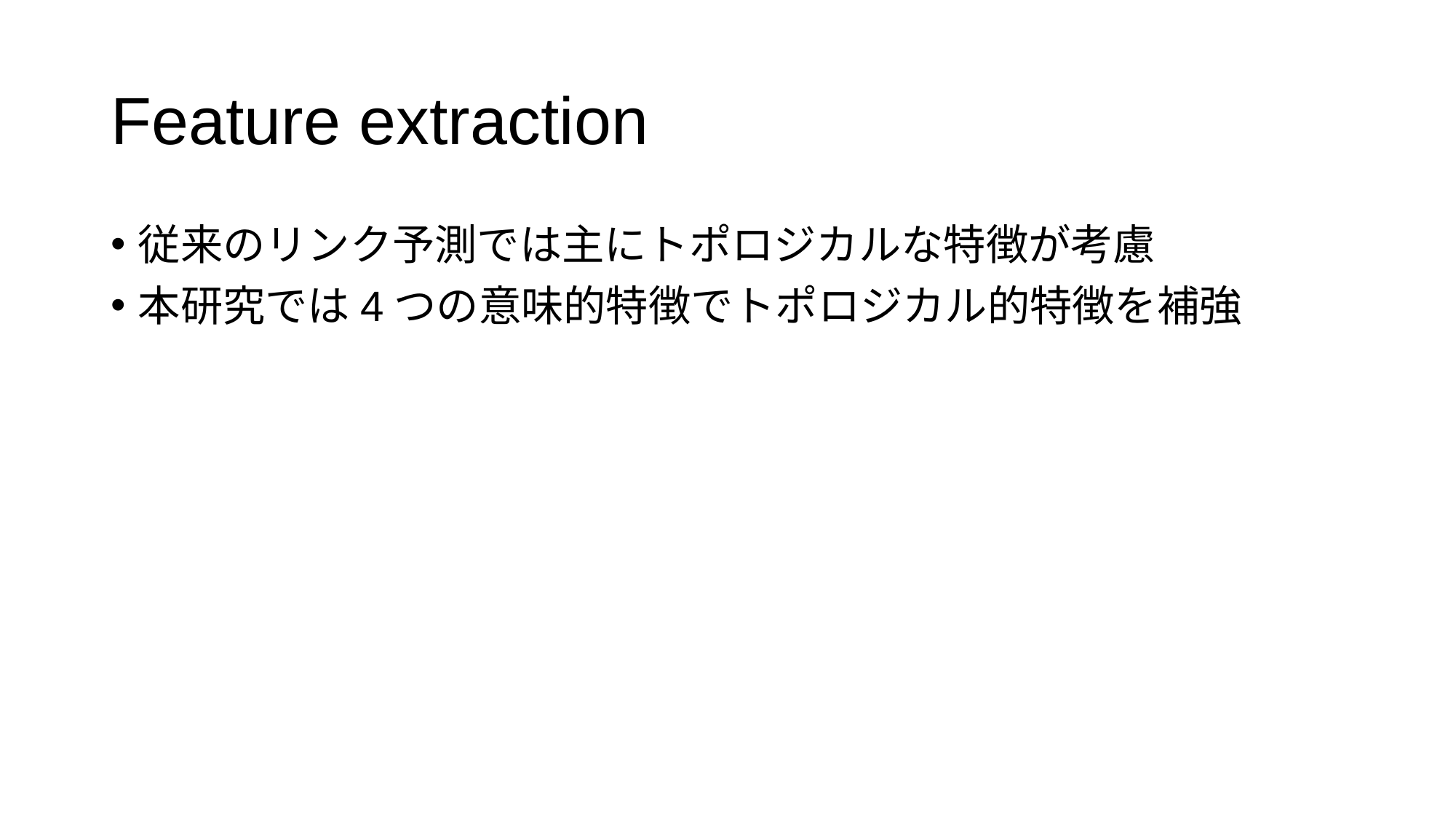

# Feature extraction
従来のリンク予測では主にトポロジカルな特徴が考慮
本研究では4つの意味的特徴でトポロジカル的特徴を補強